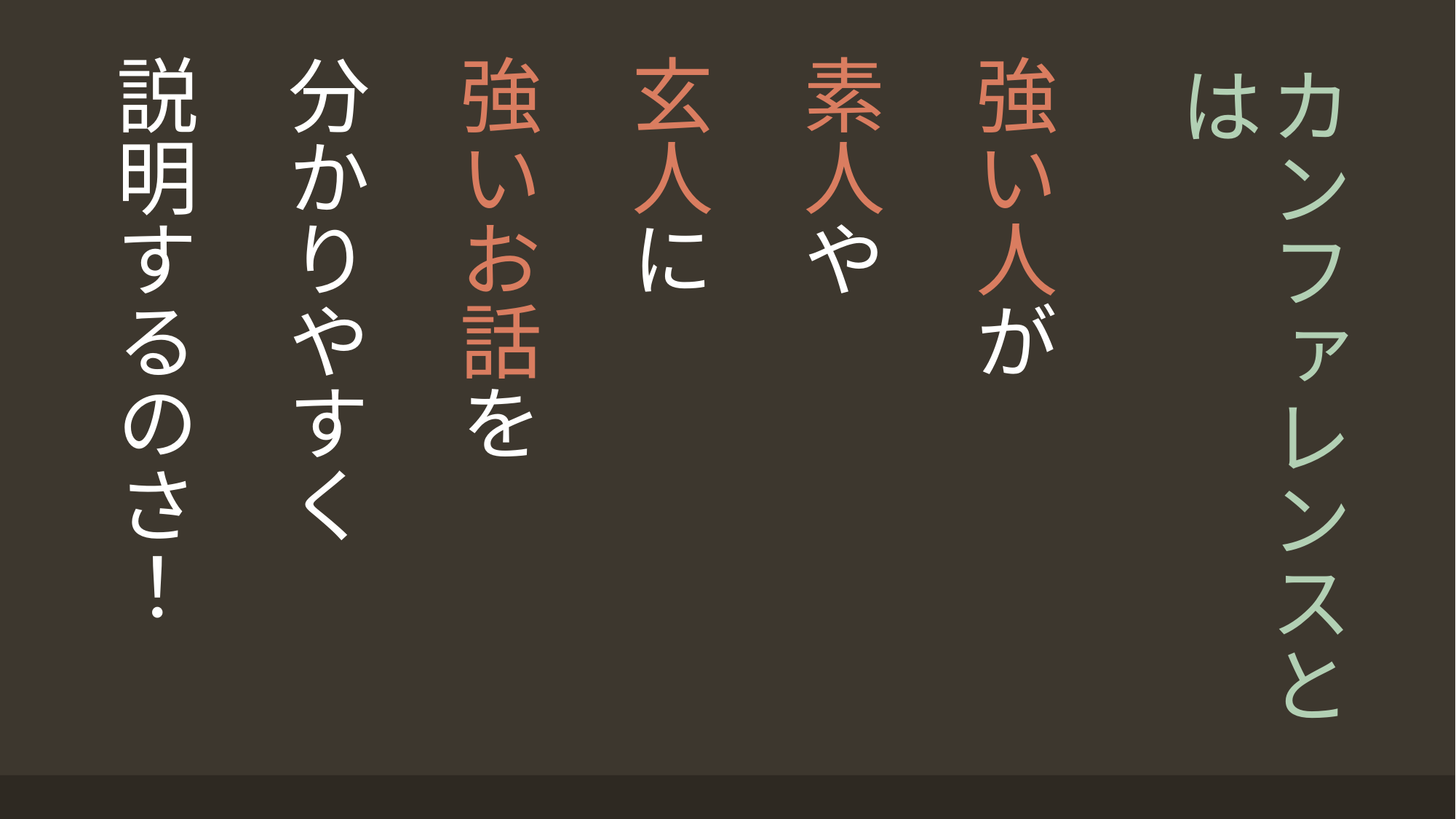

強い人が
素人や
玄人に
強いお話を
分かりやすく
説明するのさ！
# カンファレンスとは